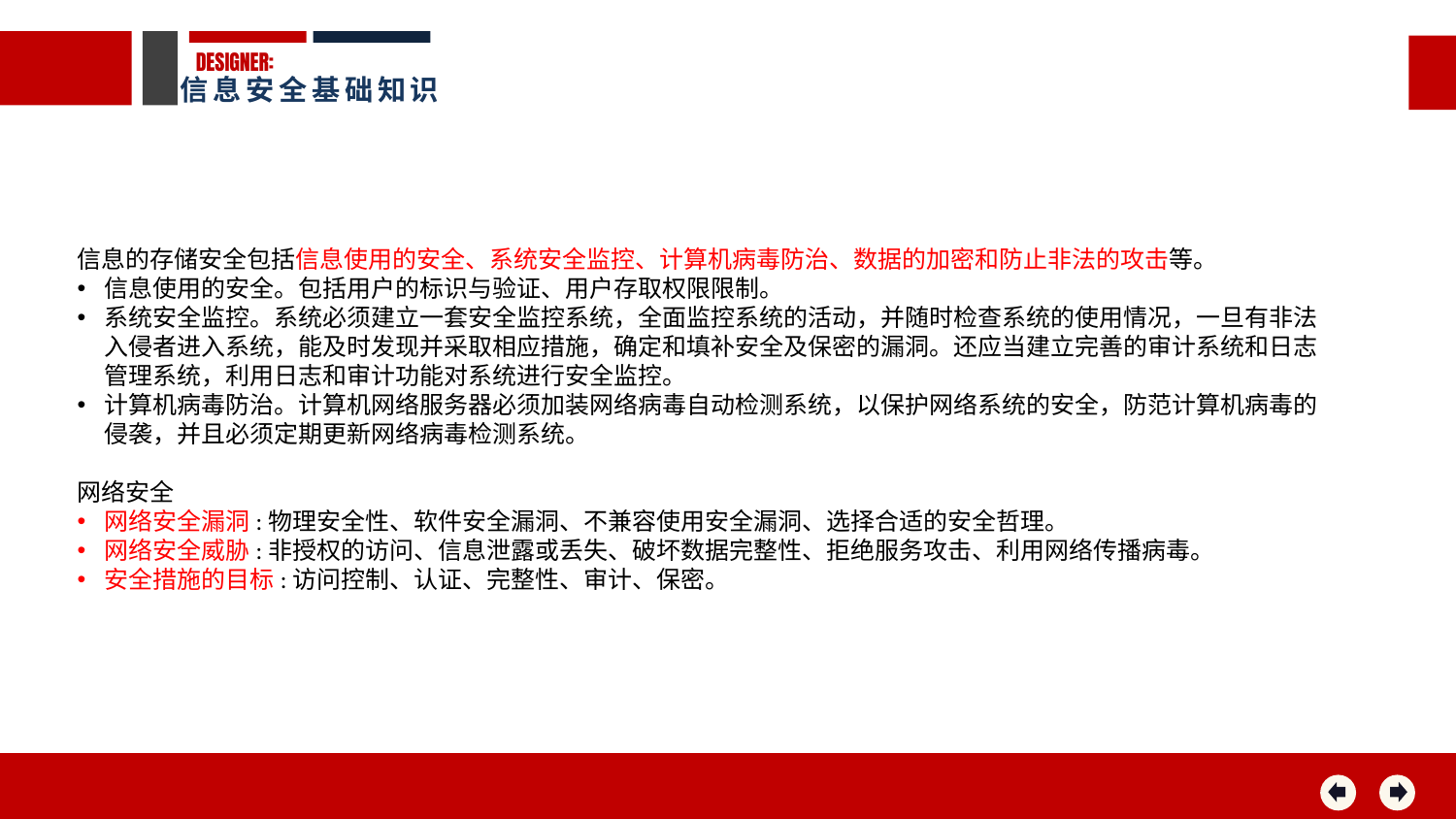

DESIGNER:
信息安全基础知识
信息的存储安全包括信息使用的安全、系统安全监控、计算机病毒防治、数据的加密和防止非法的攻击等。
信息使用的安全。包括用户的标识与验证、用户存取权限限制。
系统安全监控。系统必须建立一套安全监控系统，全面监控系统的活动，并随时检查系统的使用情况，一旦有非法入侵者进入系统，能及时发现并采取相应措施，确定和填补安全及保密的漏洞。还应当建立完善的审计系统和日志管理系统，利用日志和审计功能对系统进行安全监控。
计算机病毒防治。计算机网络服务器必须加装网络病毒自动检测系统，以保护网络系统的安全，防范计算机病毒的侵袭，并且必须定期更新网络病毒检测系统。

网络安全
网络安全漏洞:物理安全性、软件安全漏洞、不兼容使用安全漏洞、选择合适的安全哲理。
网络安全威胁:非授权的访问、信息泄露或丢失、破坏数据完整性、拒绝服务攻击、利用网络传播病毒。
安全措施的目标:访问控制、认证、完整性、审计、保密。